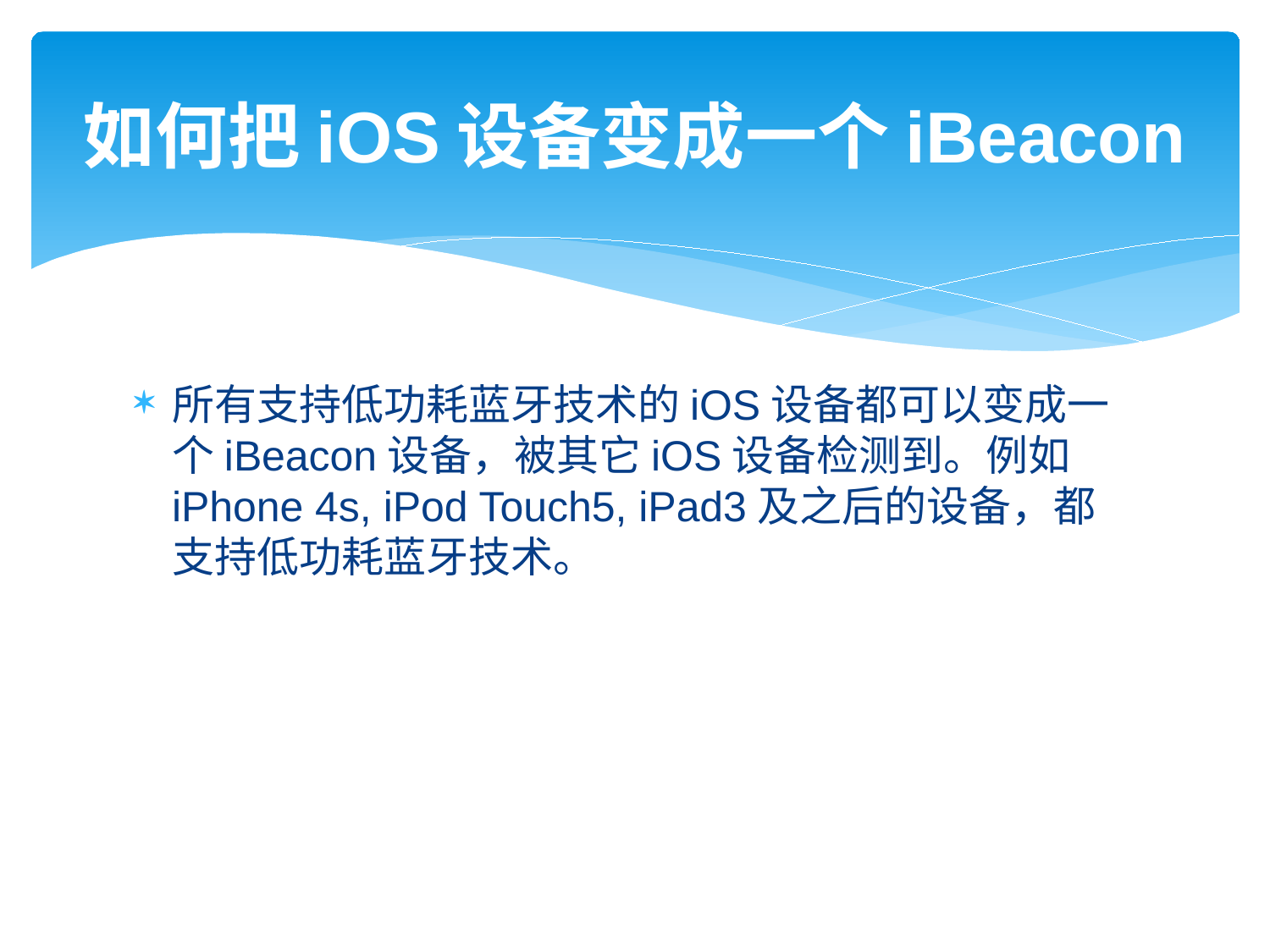

# 如何把iOS设备变成一个iBeacon
所有支持低功耗蓝牙技术的iOS设备都可以变成一个iBeacon设备，被其它iOS设备检测到。例如iPhone 4s, iPod Touch5, iPad3及之后的设备，都支持低功耗蓝牙技术。